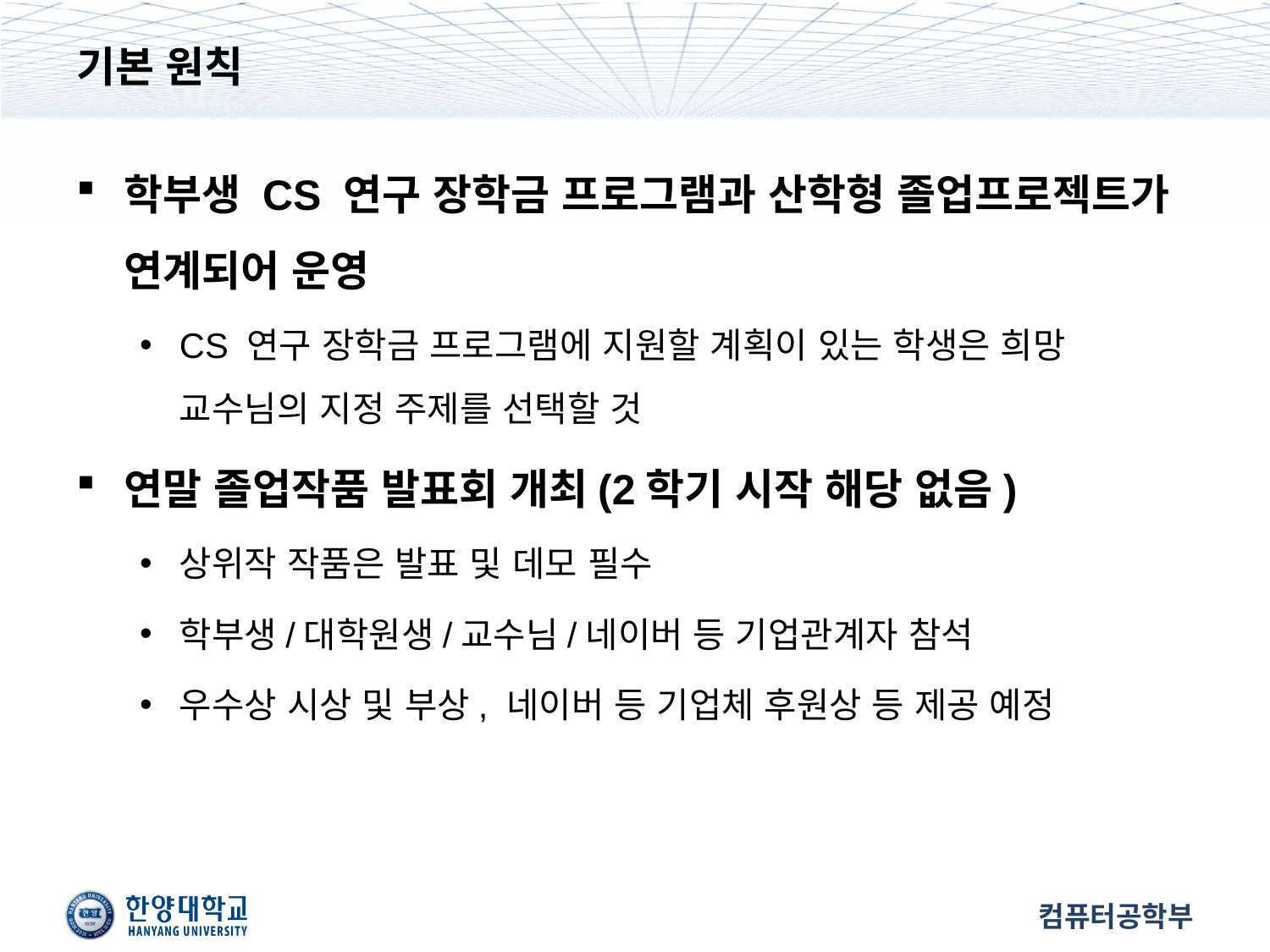

# 기본 원칙
학부생 CS 연구 장학금 프로그램과 산학형 졸업프로젝트가 연계되어 운영
CS 연구 장학금 프로그램에 지원할 계획이 있는 학생은 희망 교수님의 지정 주제를 선택할 것
연말 졸업작품 발표회 개최(2학기 시작 해당 없음)
상위작 작품은 발표 및 데모 필수
학부생/대학원생/교수님/네이버 등 기업관계자 참석
우수상 시상 및 부상, 네이버 등 기업체 후원상 등 제공 예정